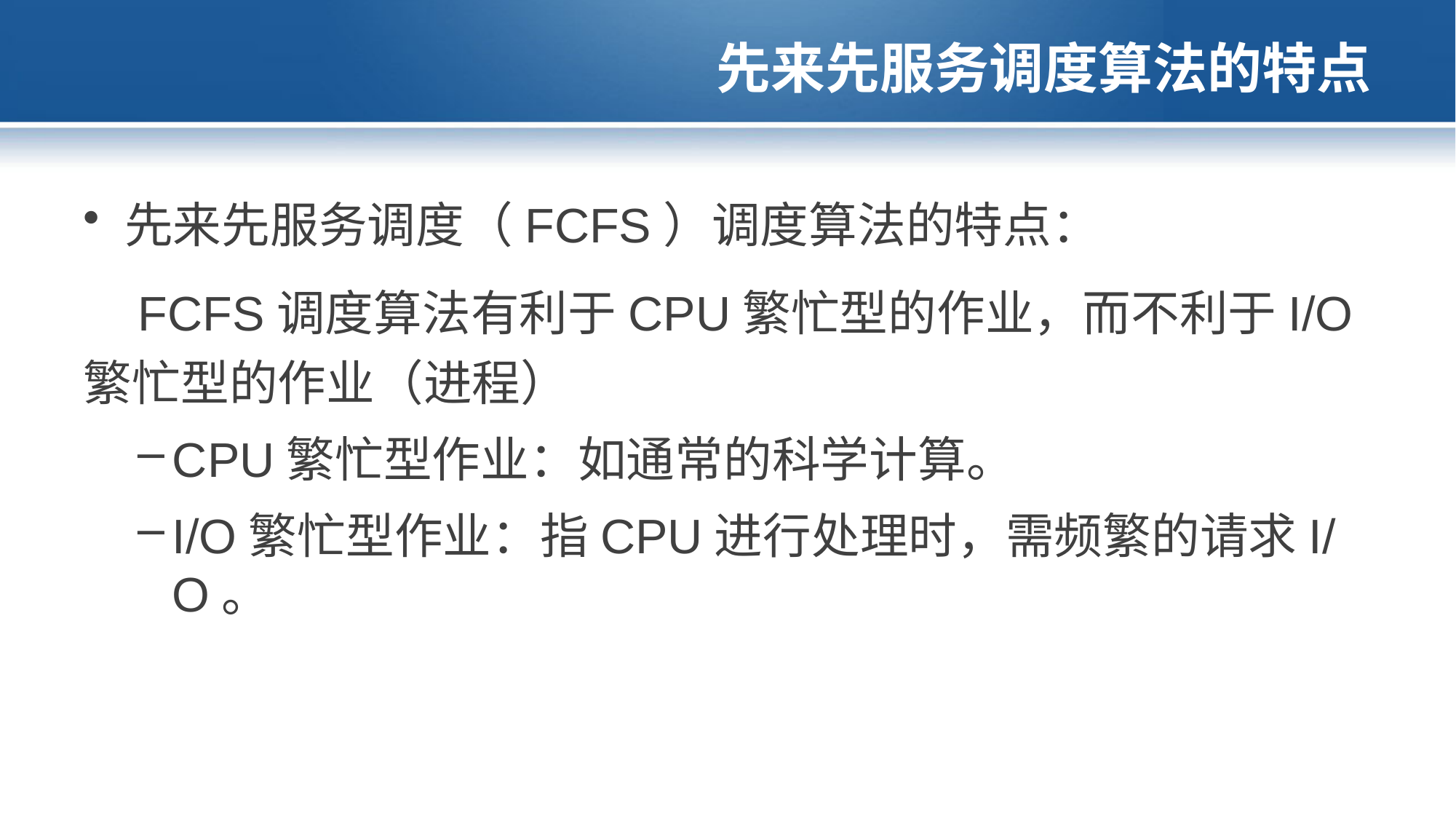

# 先来先服务调度算法的特点
先来先服务调度（FCFS）调度算法的特点：
FCFS调度算法有利于CPU繁忙型的作业，而不利于I/O繁忙型的作业（进程）
CPU繁忙型作业：如通常的科学计算。
I/O繁忙型作业：指CPU进行处理时，需频繁的请求I/O。